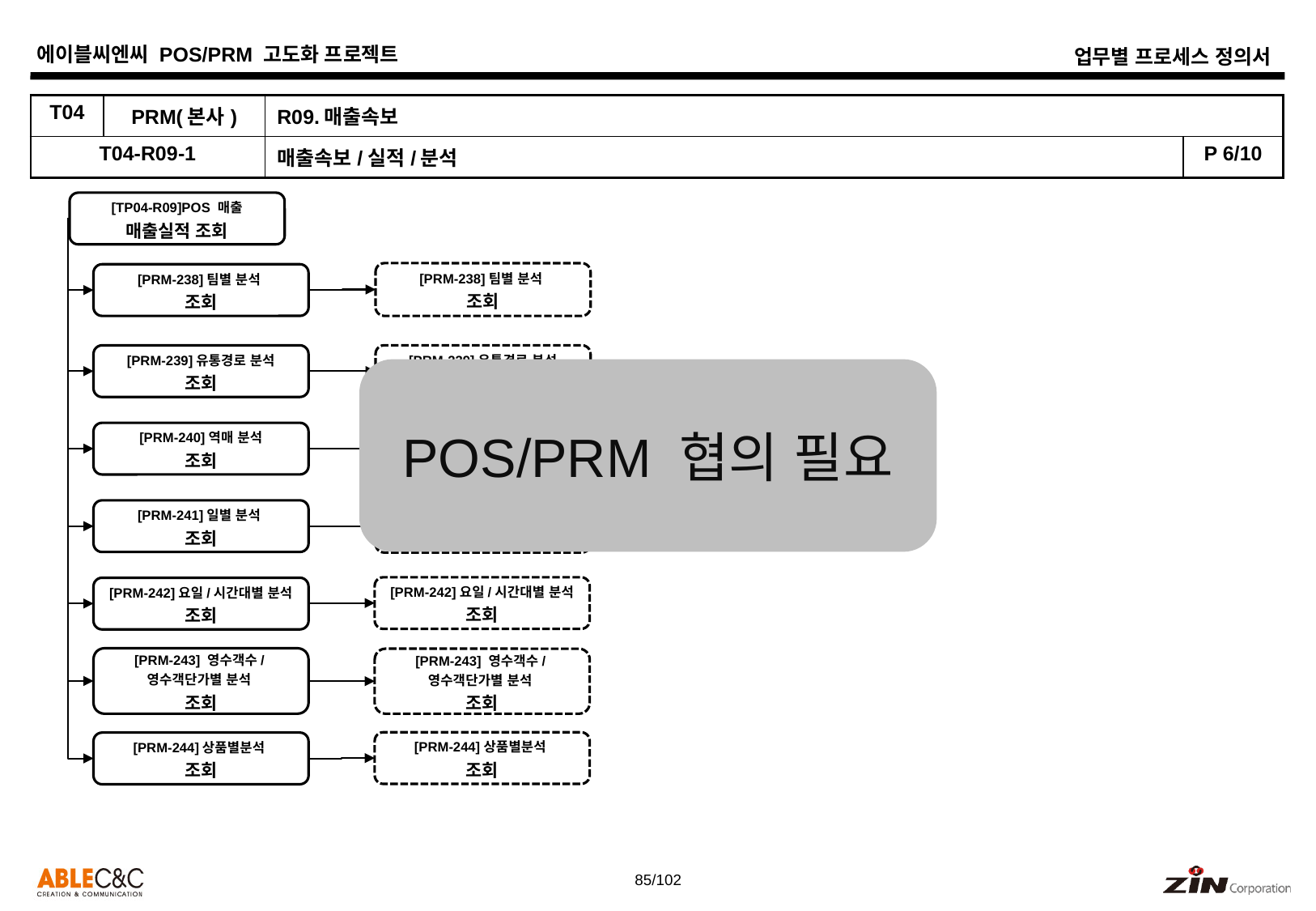

| T04 | PRM(본사) | R09.매출속보 |  |
| --- | --- | --- | --- |
| T04-R09-1 |  | 매출속보/실적/분석 | P 6/10 |
[TP04-R09]POS 매출
매출실적 조회
[PRM-238]팀별 분석
조회
[PRM-238]팀별 분석
조회
[PRM-239]유통경로 분석
조회
[PRM-239]유통경로 분석
조회
POS/PRM 협의 필요
[PRM-240]역매 분석
조회
[PRM-240]역매 분석
조회
[PRM-241]일별 분석
조회
[PRM-241]일별 분석
조회
[PRM-242]요일/시간대별 분석
조회
[PRM-242]요일/시간대별 분석
조회
[PRM-243] 영수객수/영수객단가별 분석
조회
[PRM-243] 영수객수/영수객단가별 분석
조회
[PRM-244]상품별분석
조회
[PRM-244]상품별분석
조회